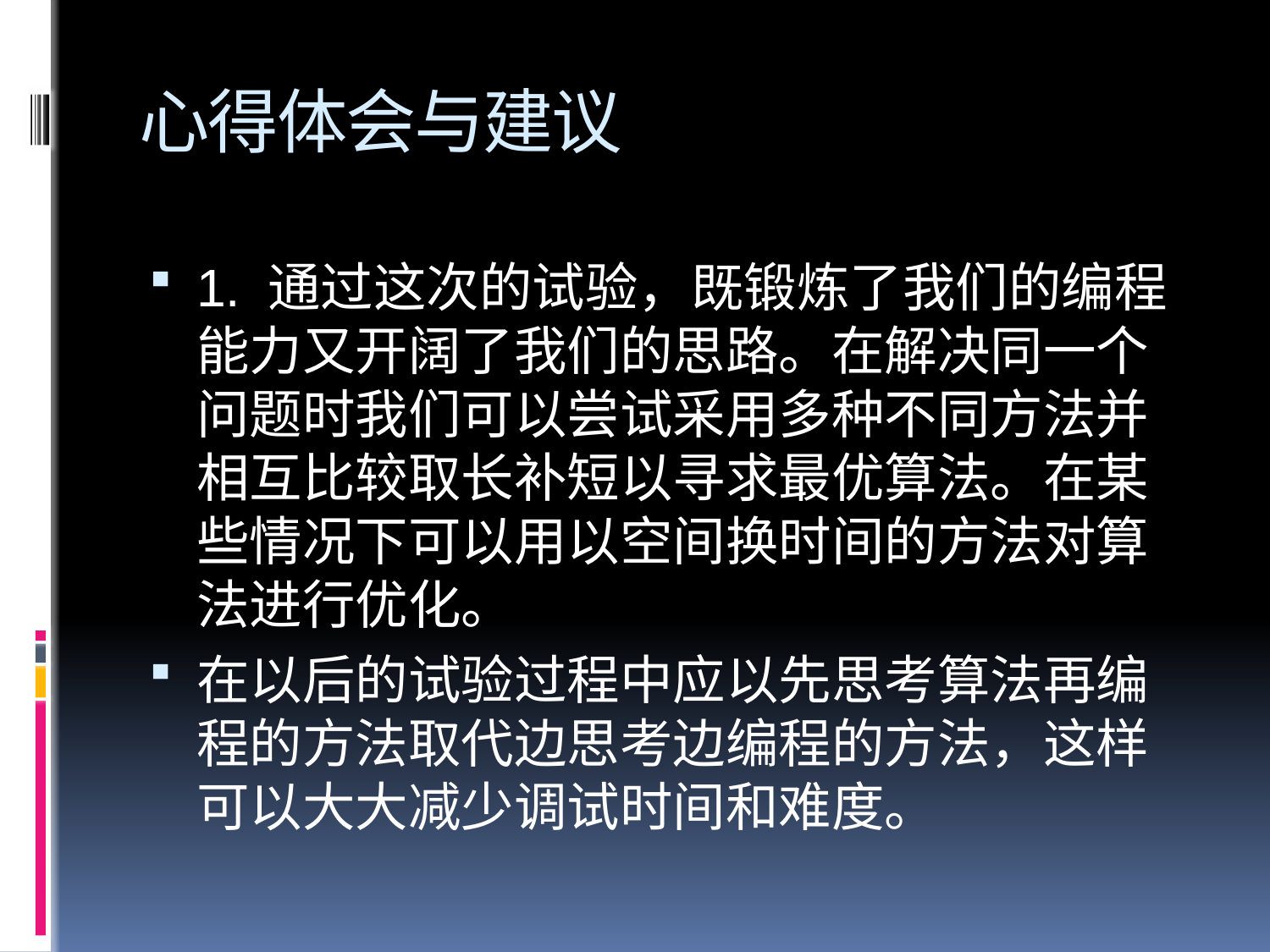

# 心得体会与建议
1. 通过这次的试验，既锻炼了我们的编程能力又开阔了我们的思路。在解决同一个问题时我们可以尝试采用多种不同方法并相互比较取长补短以寻求最优算法。在某些情况下可以用以空间换时间的方法对算法进行优化。
在以后的试验过程中应以先思考算法再编程的方法取代边思考边编程的方法，这样可以大大减少调试时间和难度。